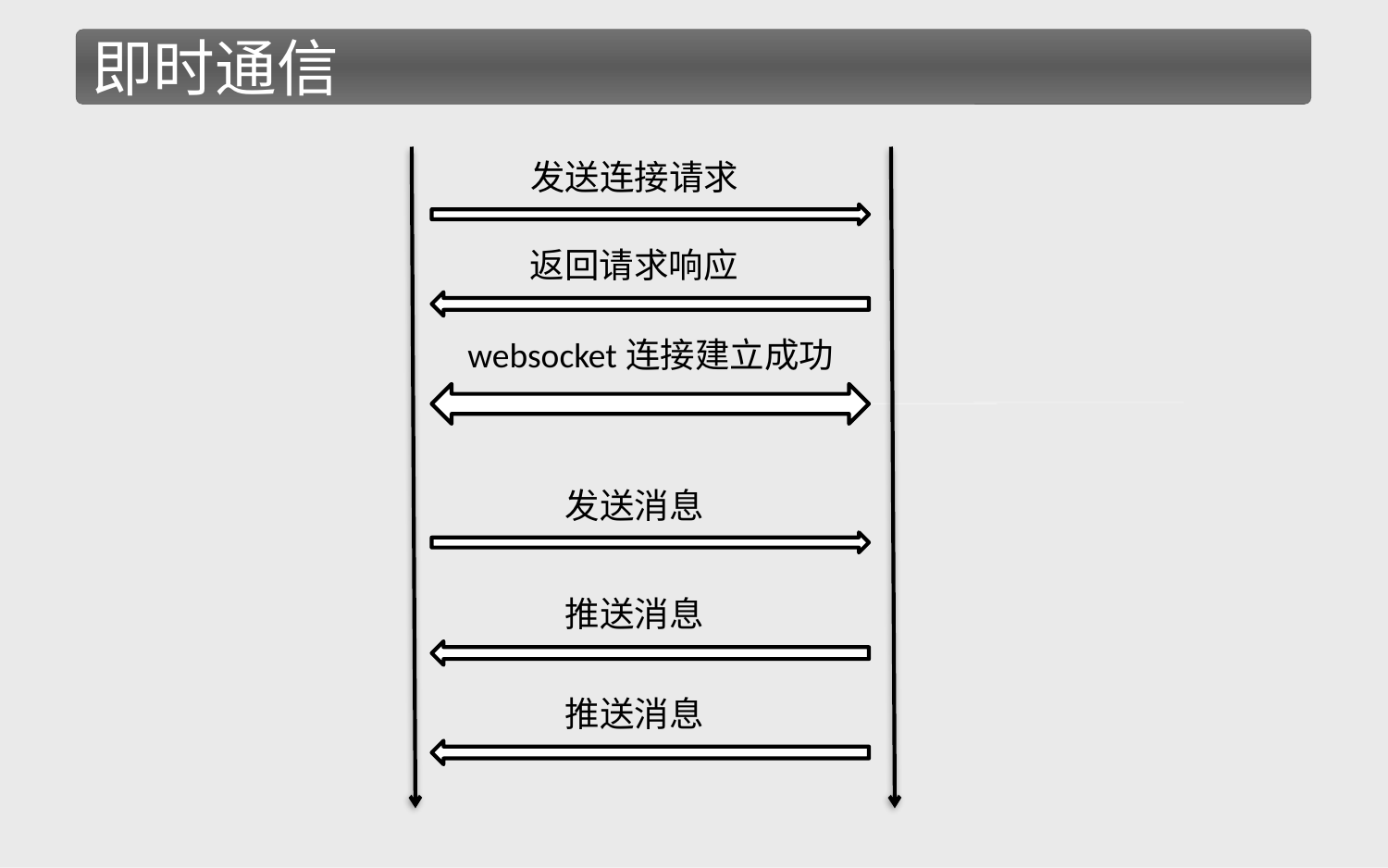

即时通信
发送连接请求

返回请求响应

websocket连接建立成功

发送消息

推送消息

推送消息